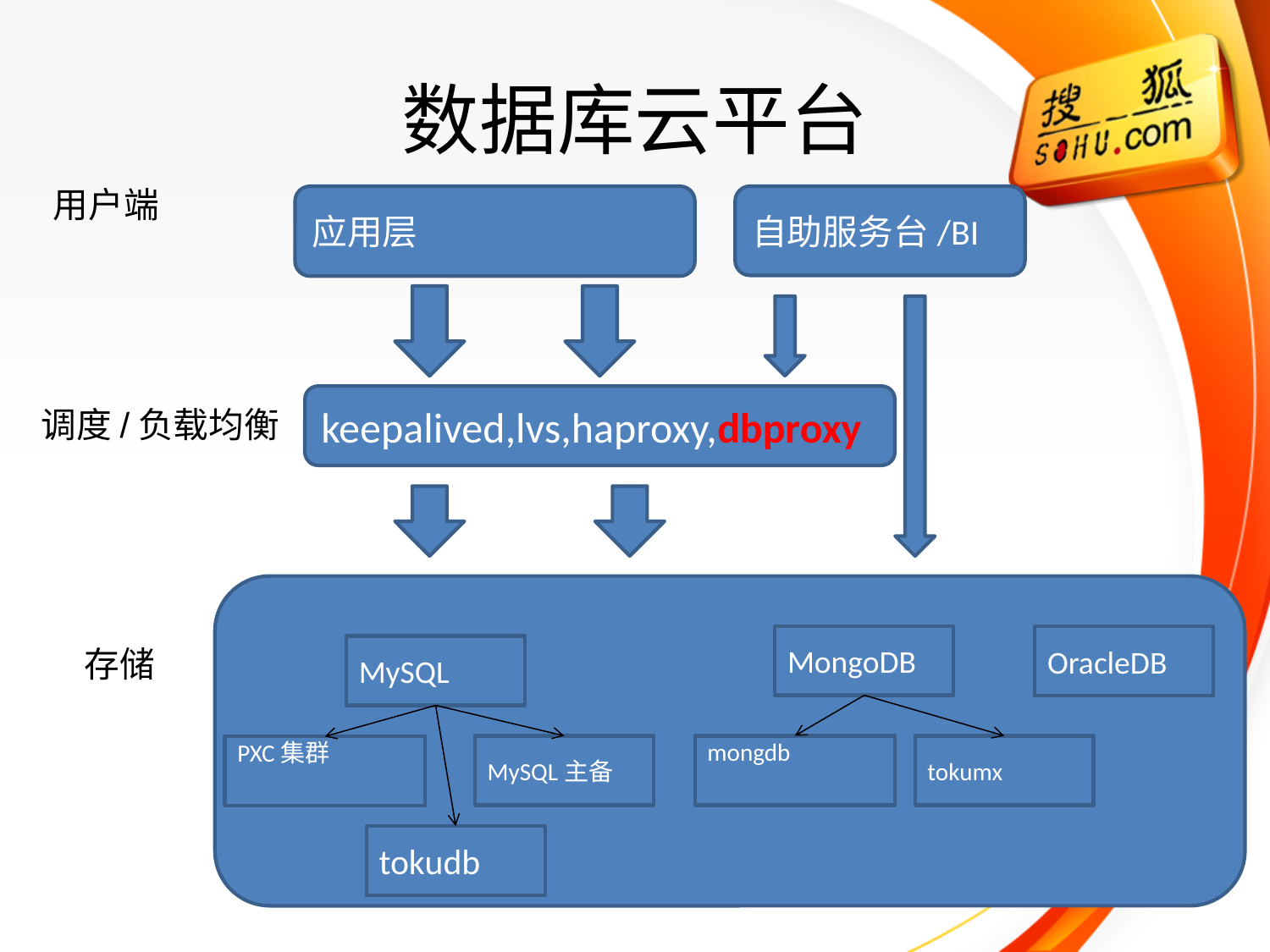

# 数据库云平台
用户端
应用层
自助服务台/BI

keepalived,lvs,haproxy,dbproxy
调度/负载均衡

MongoDB
OracleDB
存储

MySQL
MySQL主备
mongdb

tokumx
PXC集群

tokudb